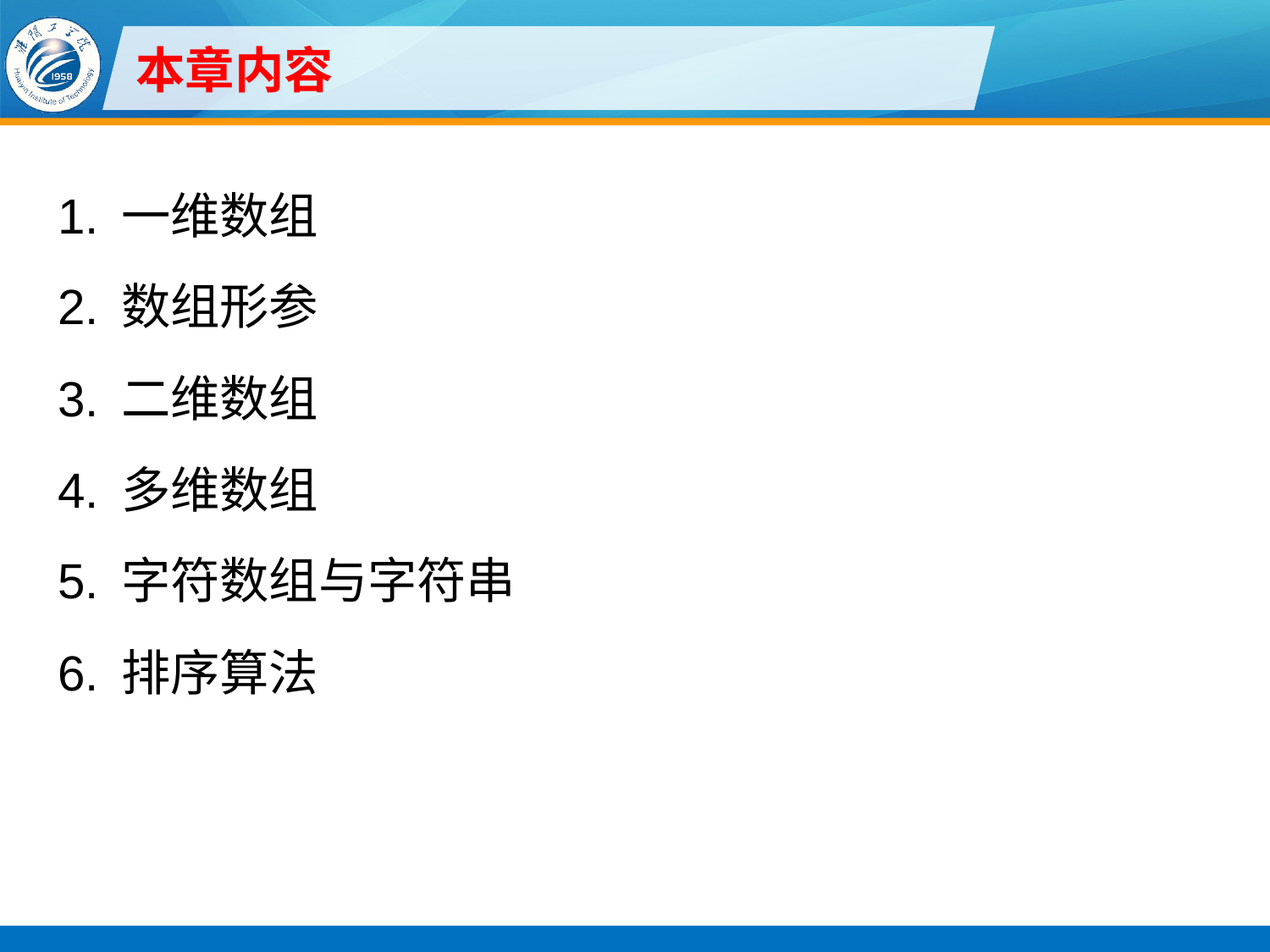

# 本章内容
一维数组
数组形参
二维数组
多维数组
字符数组与字符串
排序算法